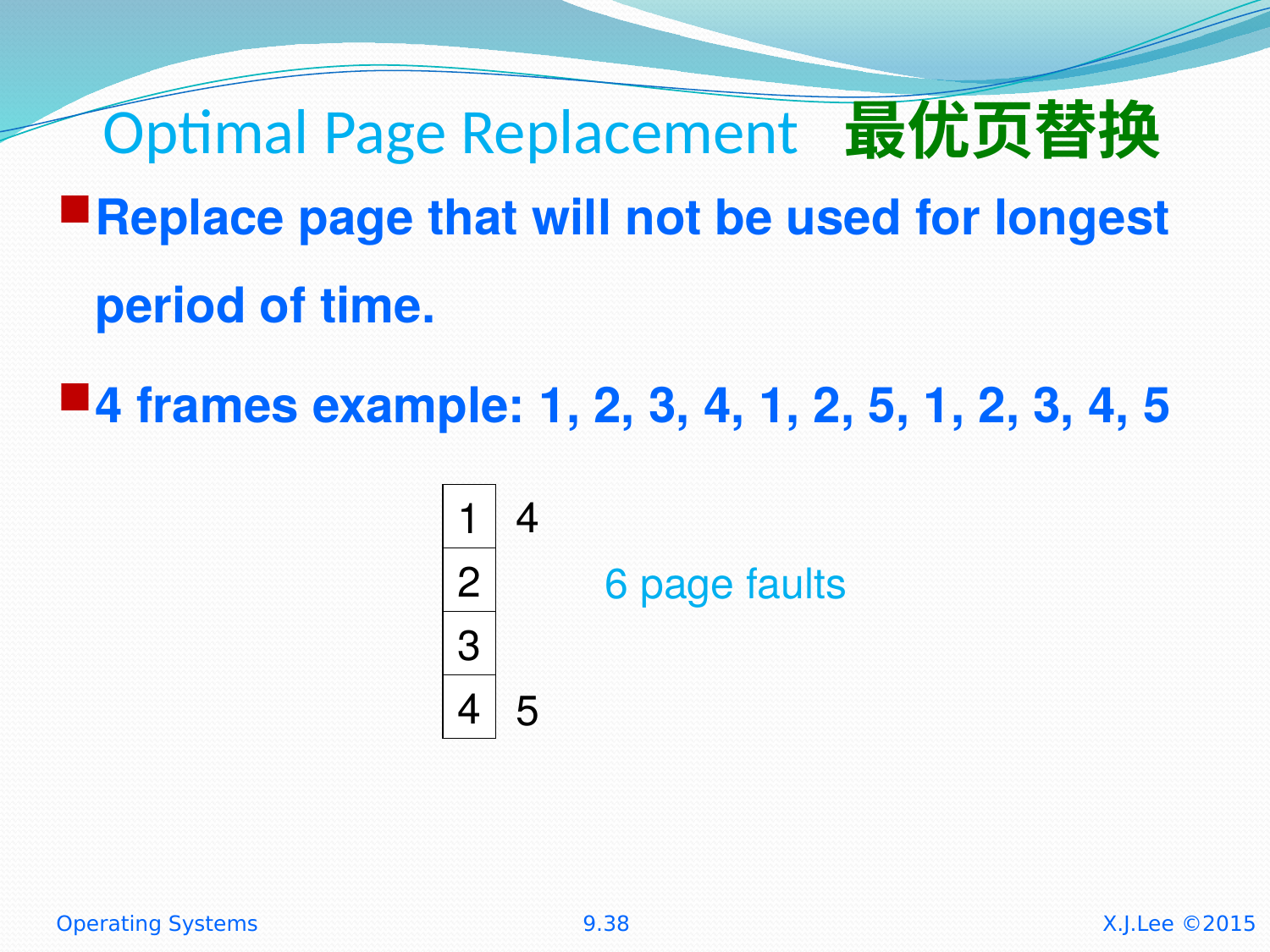

# Optimal Page Replacement  最优页替换
Replace page that will not be used for longest period of time.
4 frames example: 1, 2, 3, 4, 1, 2, 5, 1, 2, 3, 4, 5
4
1
2
6 page faults
3
4
5
Operating Systems
9.38
X.J.Lee ©2015